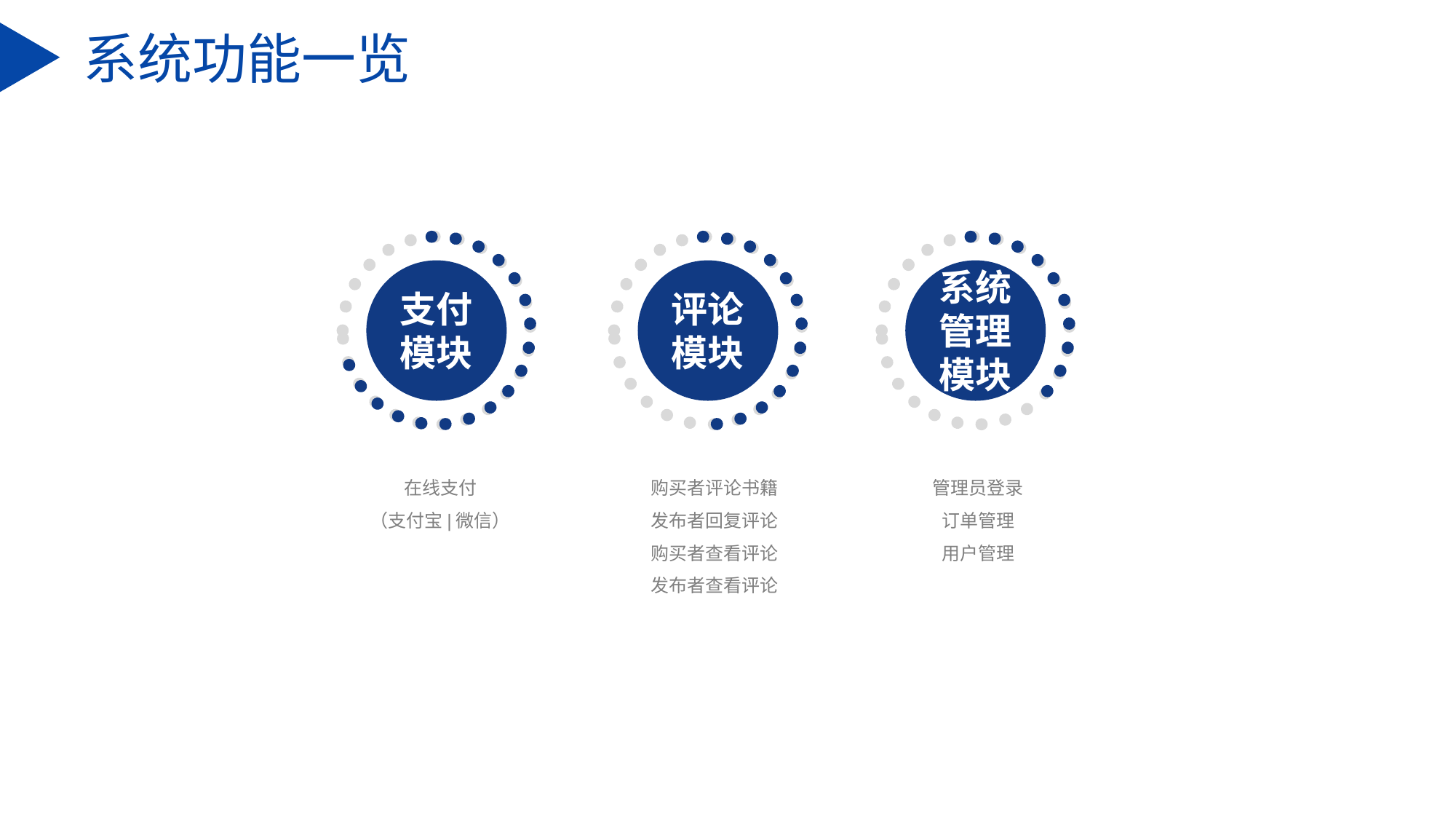

系统功能一览

支付模块
评论模块
系统管理模块
管理员登录
订单管理
用户管理
在线支付
（支付宝|微信）
购买者评论书籍
发布者回复评论
购买者查看评论
发布者查看评论